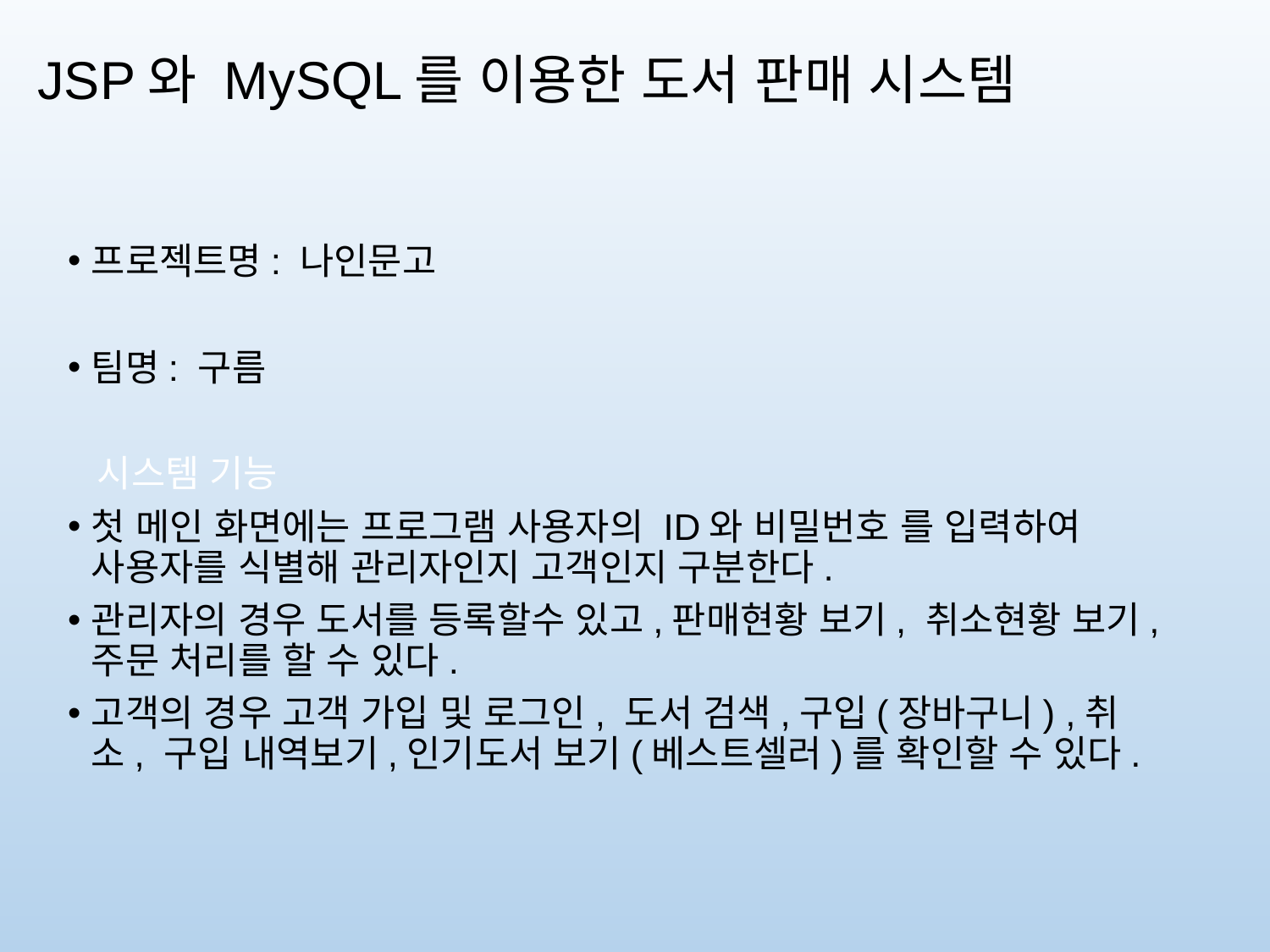

# JSP와 MySQL를 이용한 도서 판매 시스템
프로젝트명: 나인문고

팀명: 구름

  시스템 기능
첫 메인 화면에는 프로그램 사용자의 ID와 비밀번호 를 입력하여 사용자를 식별해 관리자인지 고객인지 구분한다.
관리자의 경우 도서를 등록할수 있고,판매현황 보기, 취소현황 보기, 주문 처리를 할 수 있다.
고객의 경우 고객 가입 및 로그인, 도서 검색,구입(장바구니) ,취소, 구입 내역보기,인기도서 보기(베스트셀러)를 확인할 수 있다.